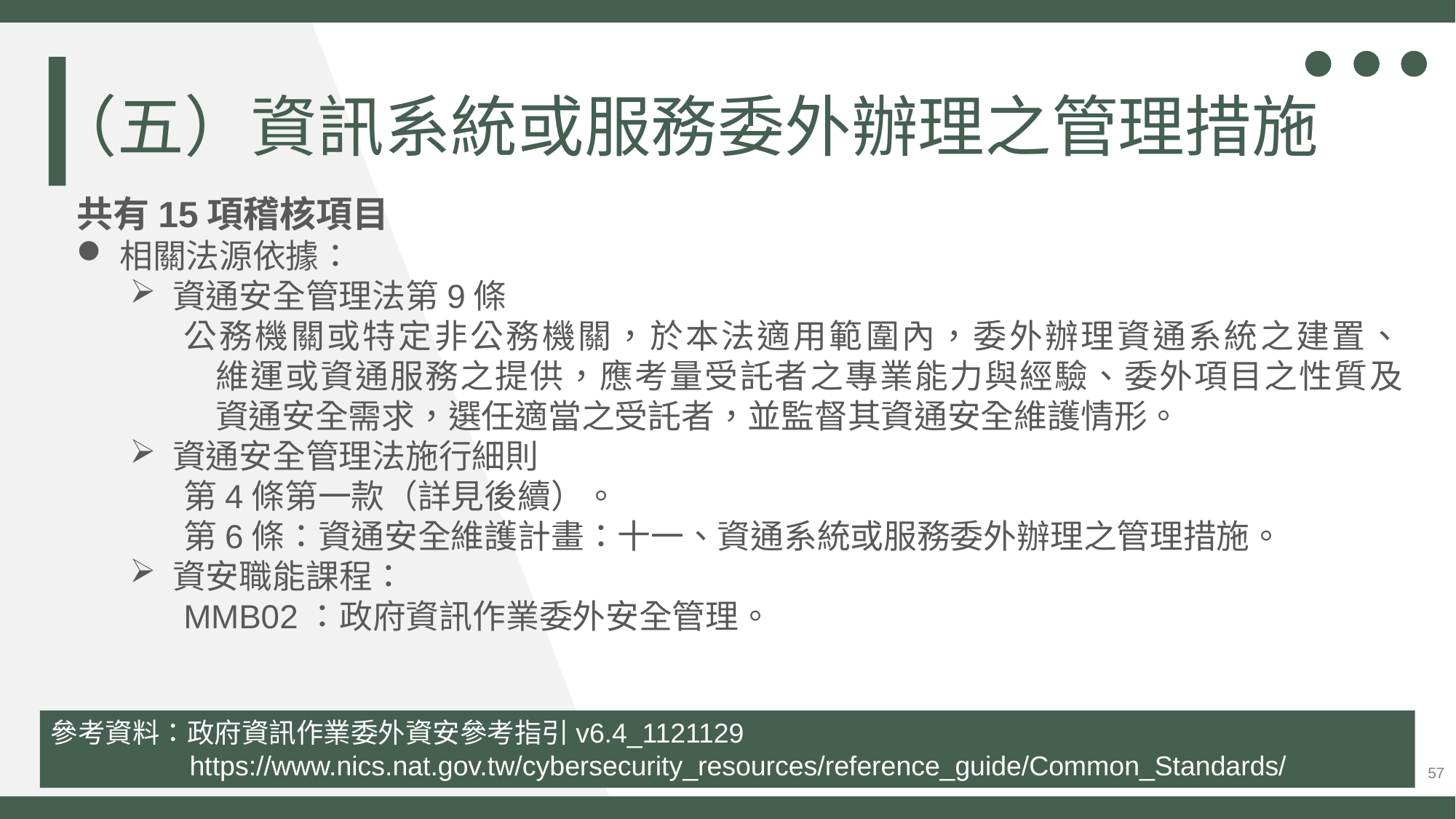

（五）資訊系統或服務委外辦理之管理措施
共有15項稽核項目
相關法源依據：
資通安全管理法第9條
公務機關或特定非公務機關，於本法適用範圍內，委外辦理資通系統之建置、
維運或資通服務之提供，應考量受託者之專業能力與經驗、委外項目之性質及
資通安全需求，選任適當之受託者，並監督其資通安全維護情形。
資通安全管理法施行細則
第4條第一款（詳見後續）。
第6條：資通安全維護計畫：十一、資通系統或服務委外辦理之管理措施。
資安職能課程：
MMB02：政府資訊作業委外安全管理。

參考資料：政府資訊作業委外資安參考指引v6.4_1121129
https://www.nics.nat.gov.tw/cybersecurity_resources/reference_guide/Common_Standards/
57